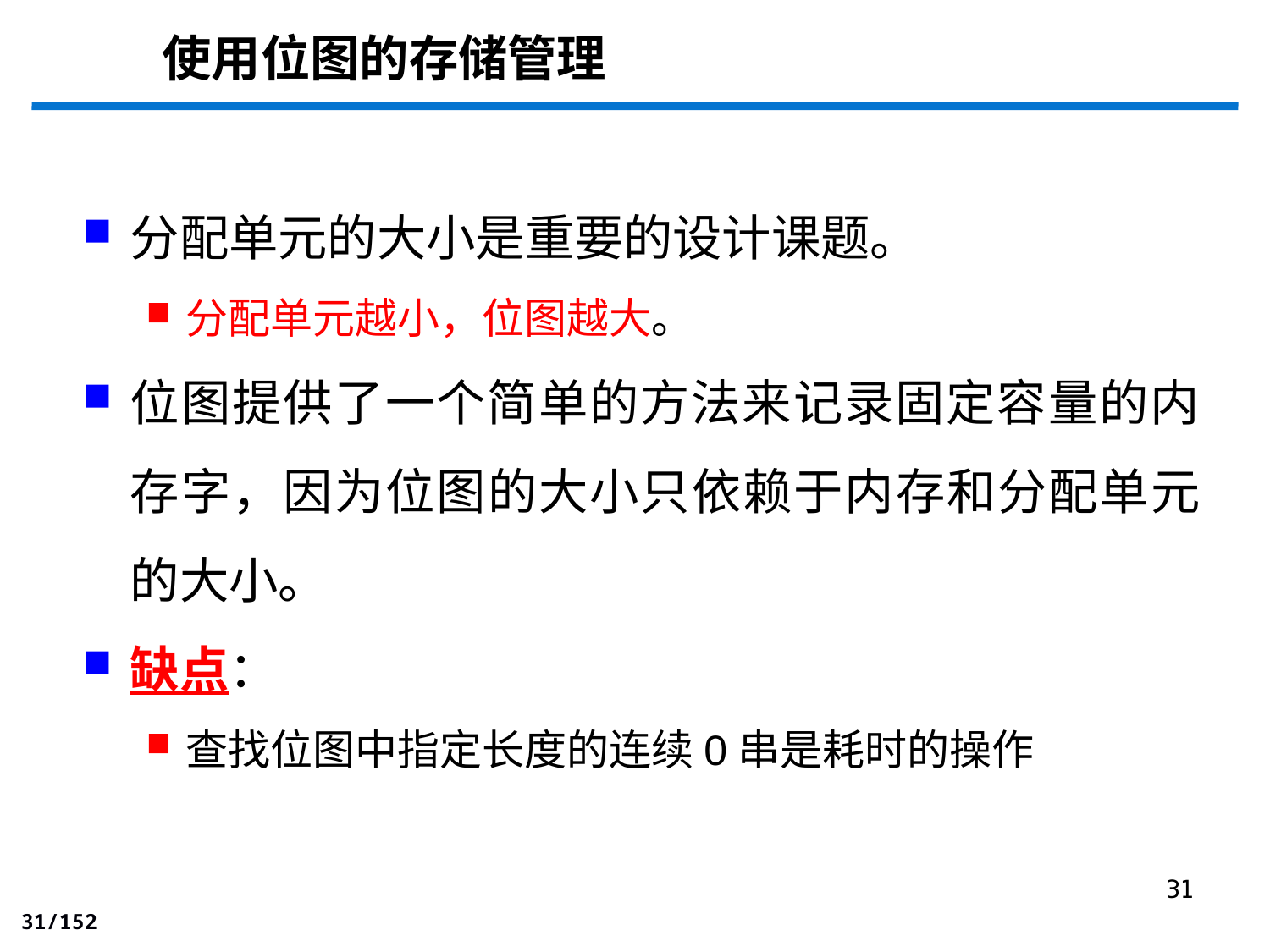

# 使用位图的存储管理
分配单元的大小是重要的设计课题。
分配单元越小，位图越大。
位图提供了一个简单的方法来记录固定容量的内存字，因为位图的大小只依赖于内存和分配单元的大小。
缺点：
查找位图中指定长度的连续0串是耗时的操作
31